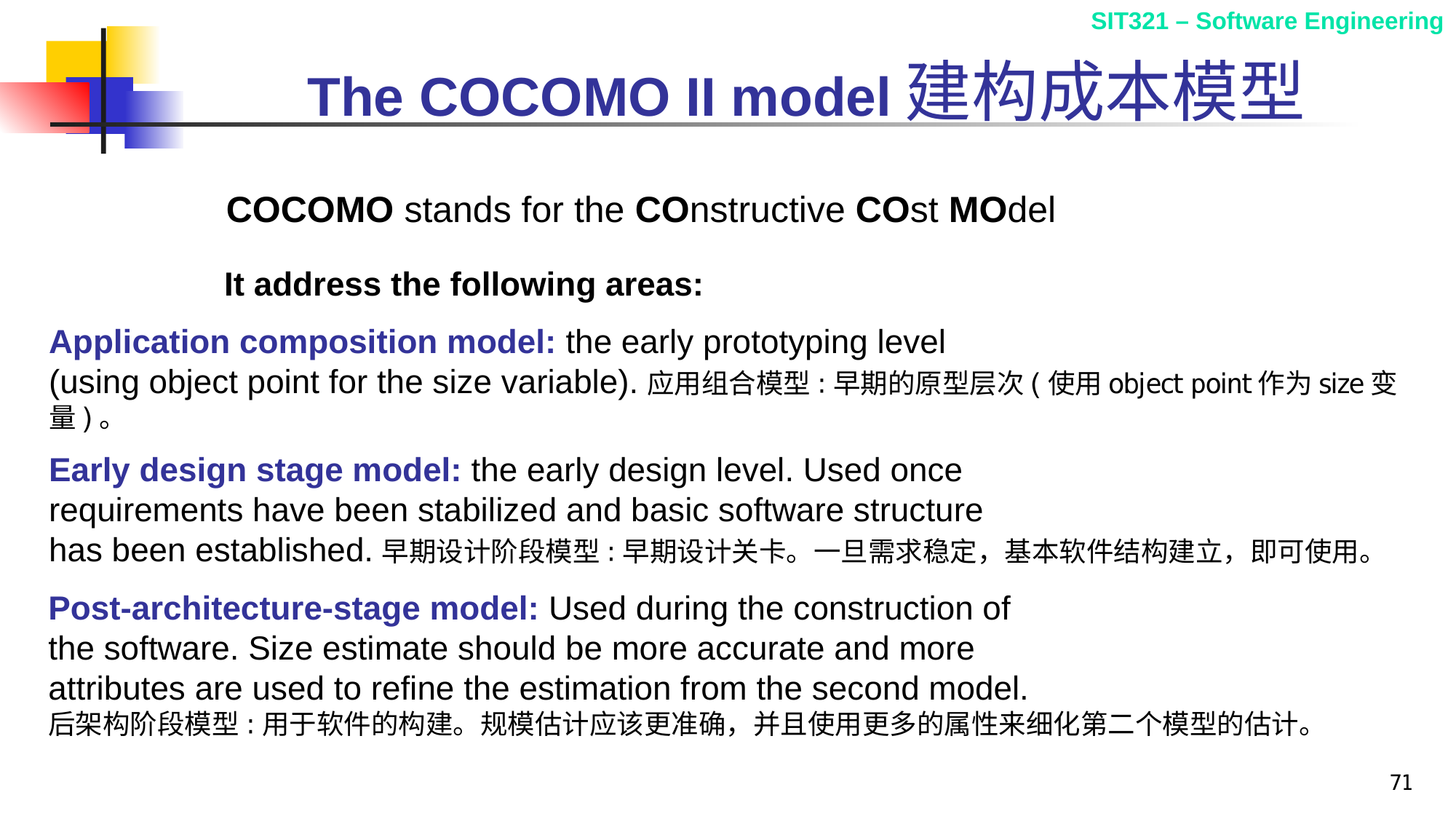

# The COCOMO II model建构成本模型
COCOMO stands for the COnstructive COst MOdel
It address the following areas:
Application composition model: the early prototyping level
(using object point for the size variable).应用组合模型:早期的原型层次(使用object point作为size变量)。
Early design stage model: the early design level. Used once
requirements have been stabilized and basic software structure
has been established.早期设计阶段模型:早期设计关卡。一旦需求稳定，基本软件结构建立，即可使用。
Post-architecture-stage model: Used during the construction of
the software. Size estimate should be more accurate and more
attributes are used to refine the estimation from the second model.
后架构阶段模型:用于软件的构建。规模估计应该更准确，并且使用更多的属性来细化第二个模型的估计。
71